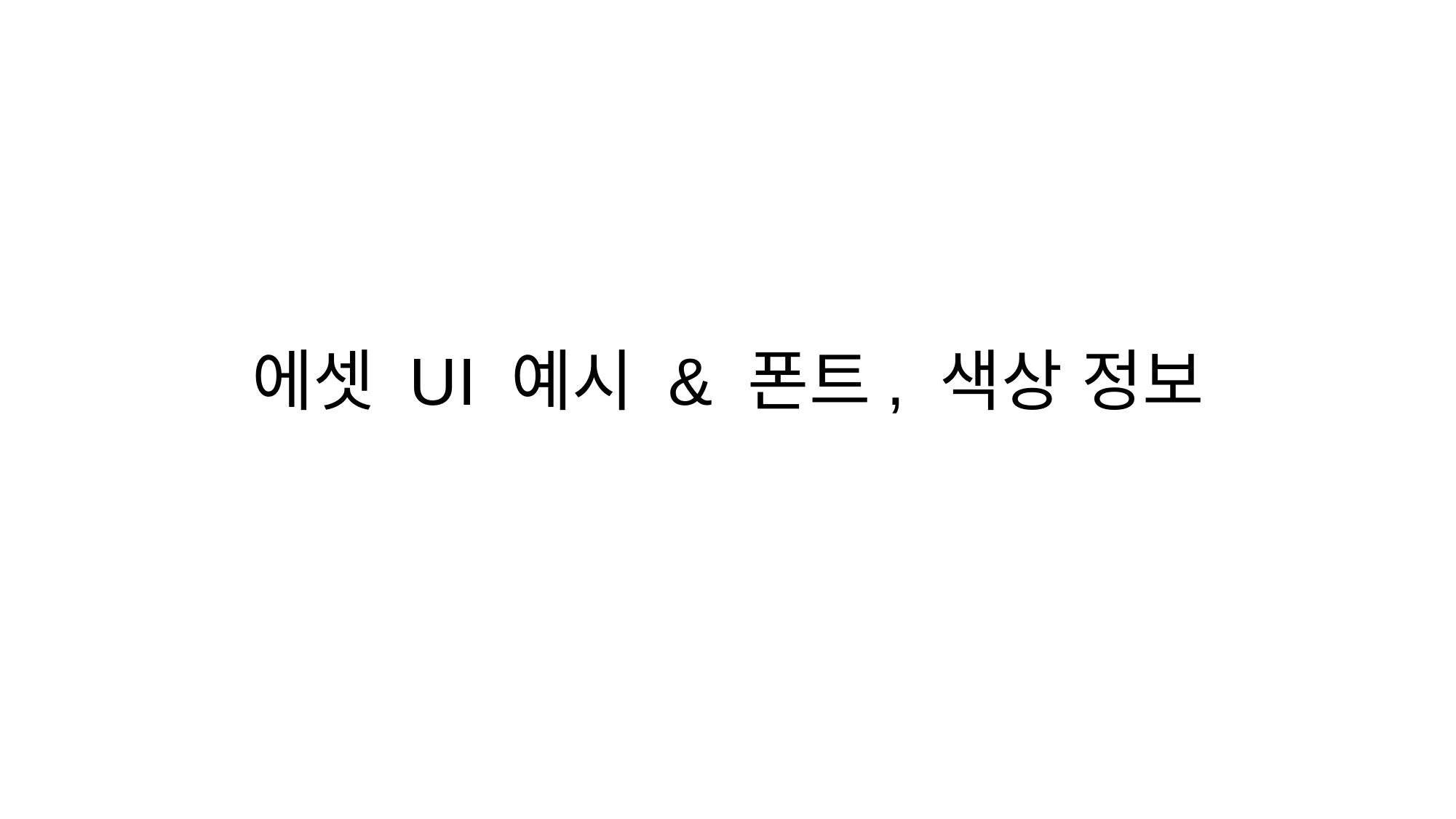

# 에셋 UI 예시 & 폰트, 색상 정보